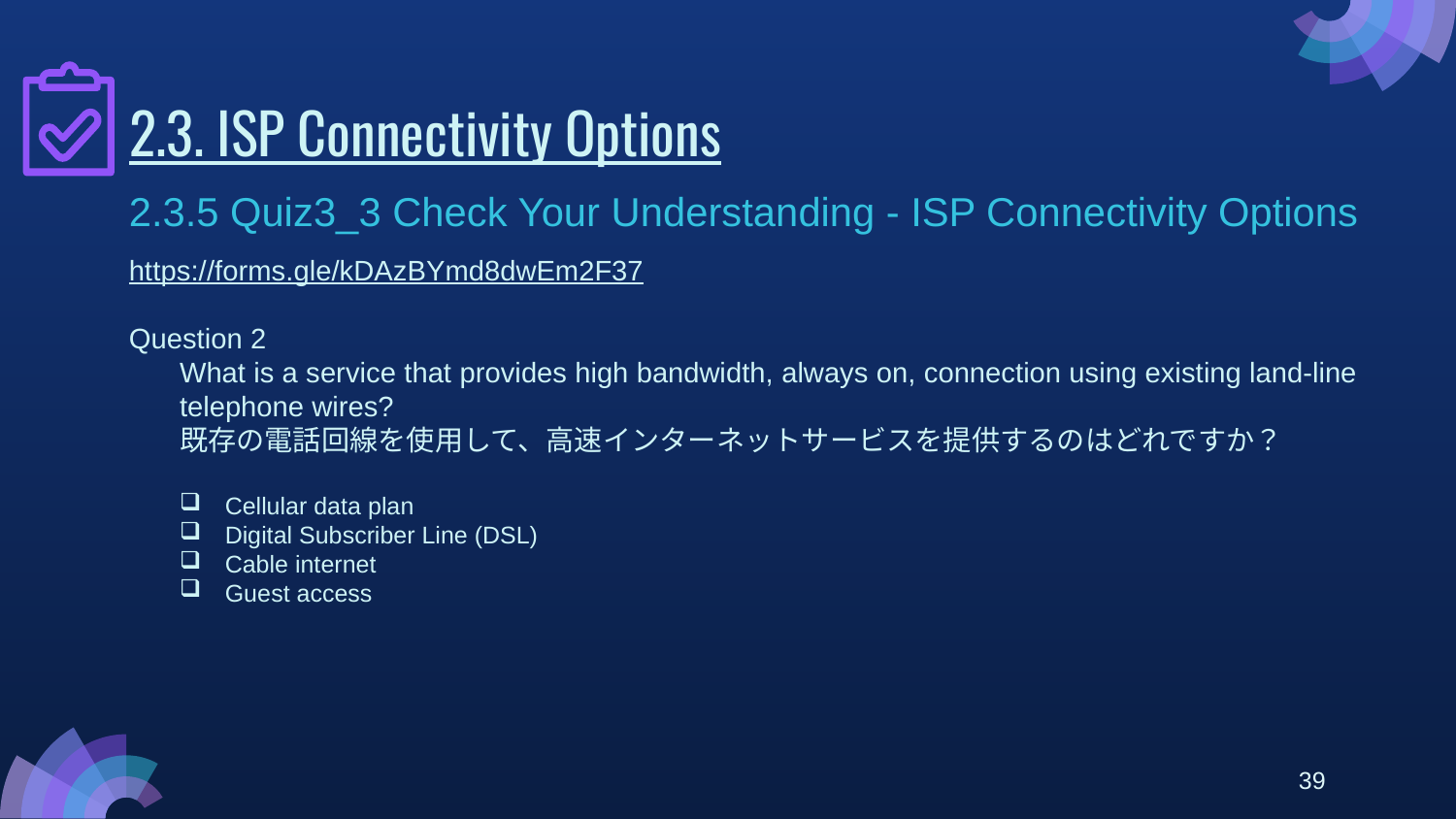

# 2.3. ISP Connectivity Options
2.3.5 Quiz3_3 Check Your Understanding - ISP Connectivity Options
https://forms.gle/kDAzBYmd8dwEm2F37

Question 2
What is a service that provides high bandwidth, always on, connection using existing land-line telephone wires?
既存の電話回線を使用して、高速インターネットサービスを提供するのはどれですか？

Cellular data plan
Digital Subscriber Line (DSL)
Cable internet
Guest access
39